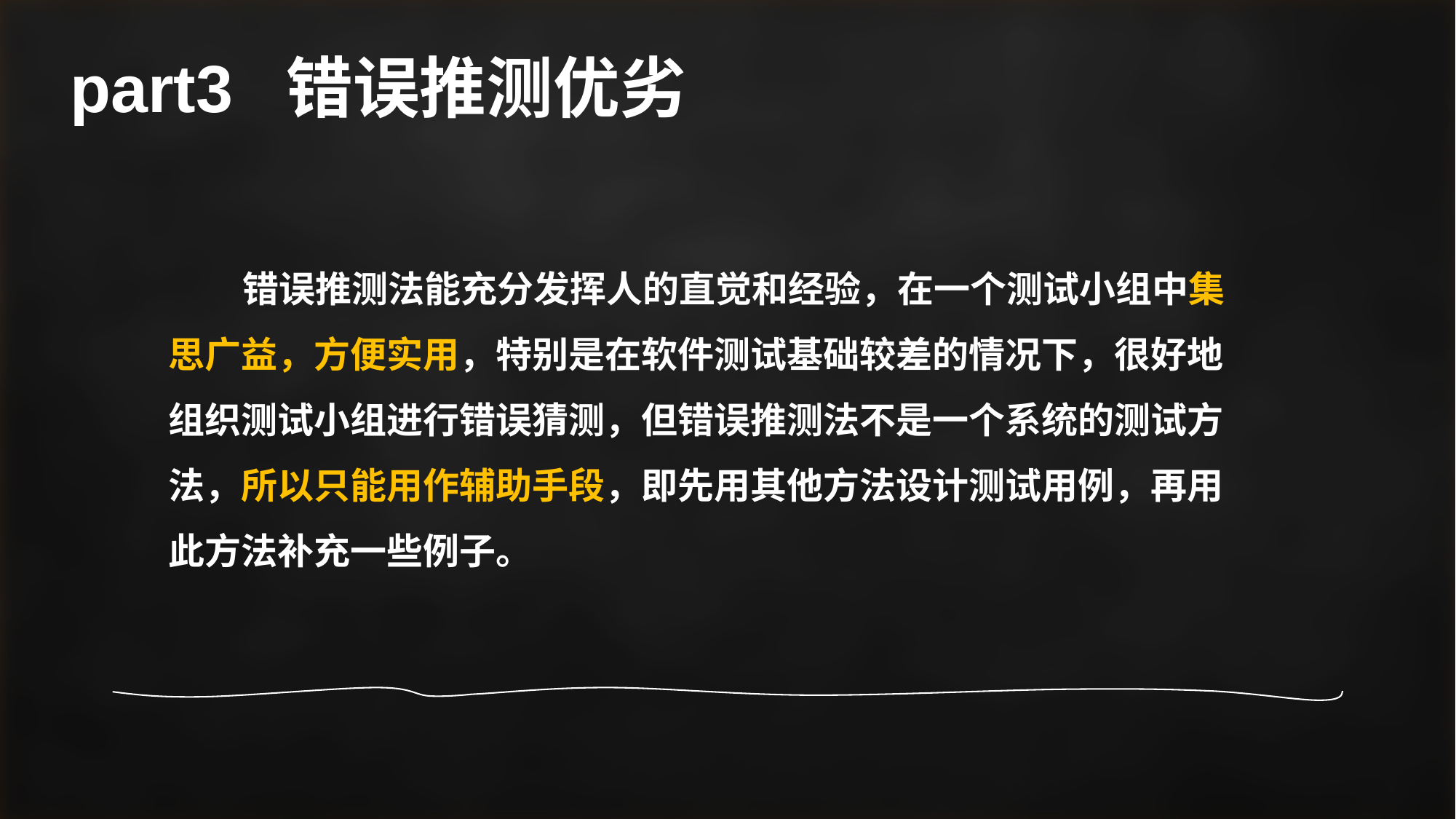

# part3  错误推测优劣
        错误推测法能充分发挥人的直觉和经验，在一个测试小组中集思广益，方便实用，特别是在软件测试基础较差的情况下，很好地组织测试小组进行错误猜测，但错误推测法不是一个系统的测试方法，所以只能用作辅助手段，即先用其他方法设计测试用例，再用此方法补充一些例子。